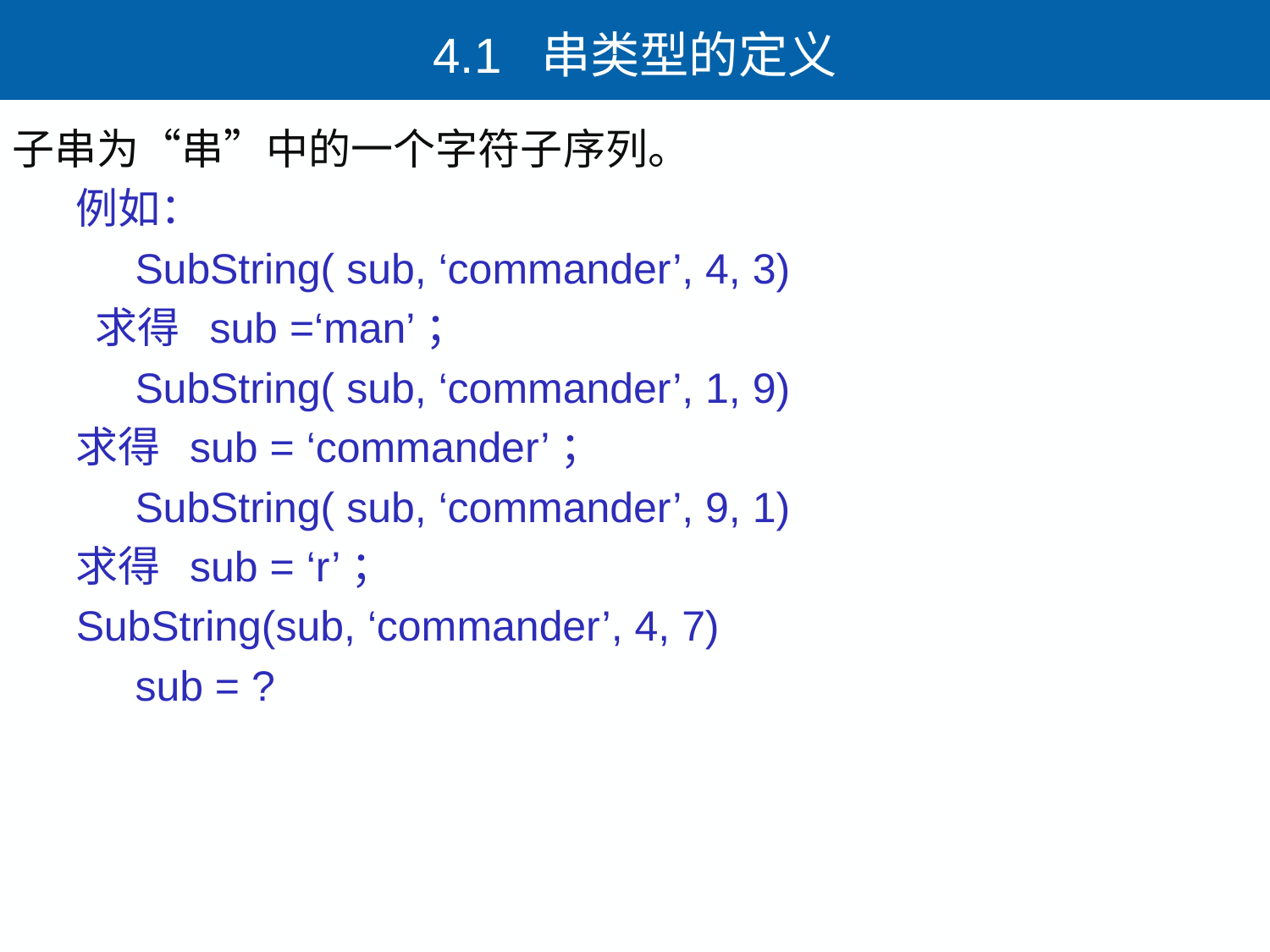

4.1  串类型的定义
子串为“串”中的一个字符子序列。
例如：
     SubString( sub, ‘commander’, 4, 3)
 求得  sub =‘man’；
     SubString( sub, ‘commander’, 1, 9)
求得  sub = ‘commander’；
     SubString( sub, ‘commander’, 9, 1)
求得  sub = ‘r’；
SubString(sub, ‘commander’, 4, 7)
     sub = ?